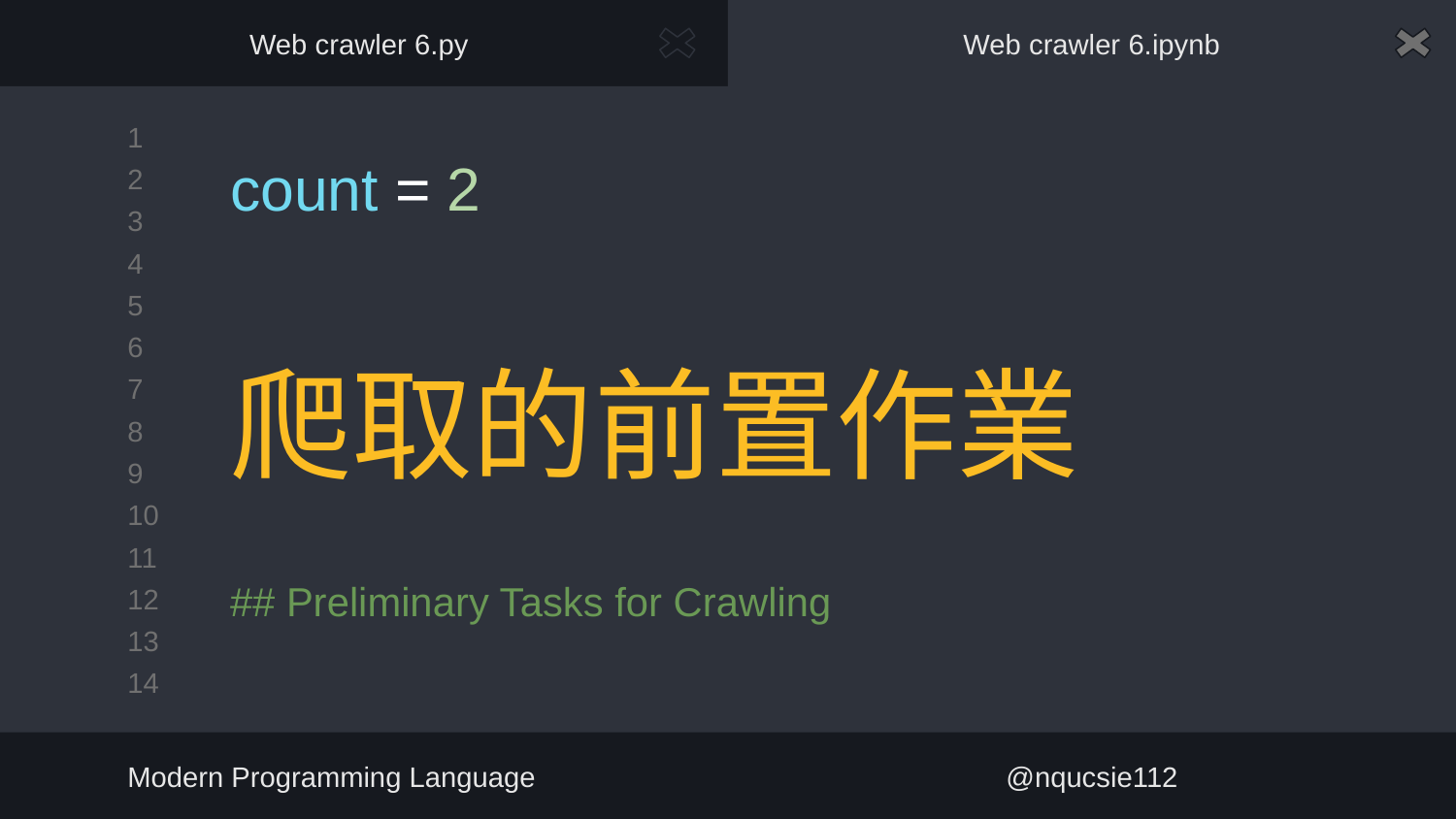

Web crawler 6.py
Web crawler 6.ipynb

count = 2
爬取的前置作業
## Preliminary Tasks for Crawling
Modern Programming Language
@nqucsie112